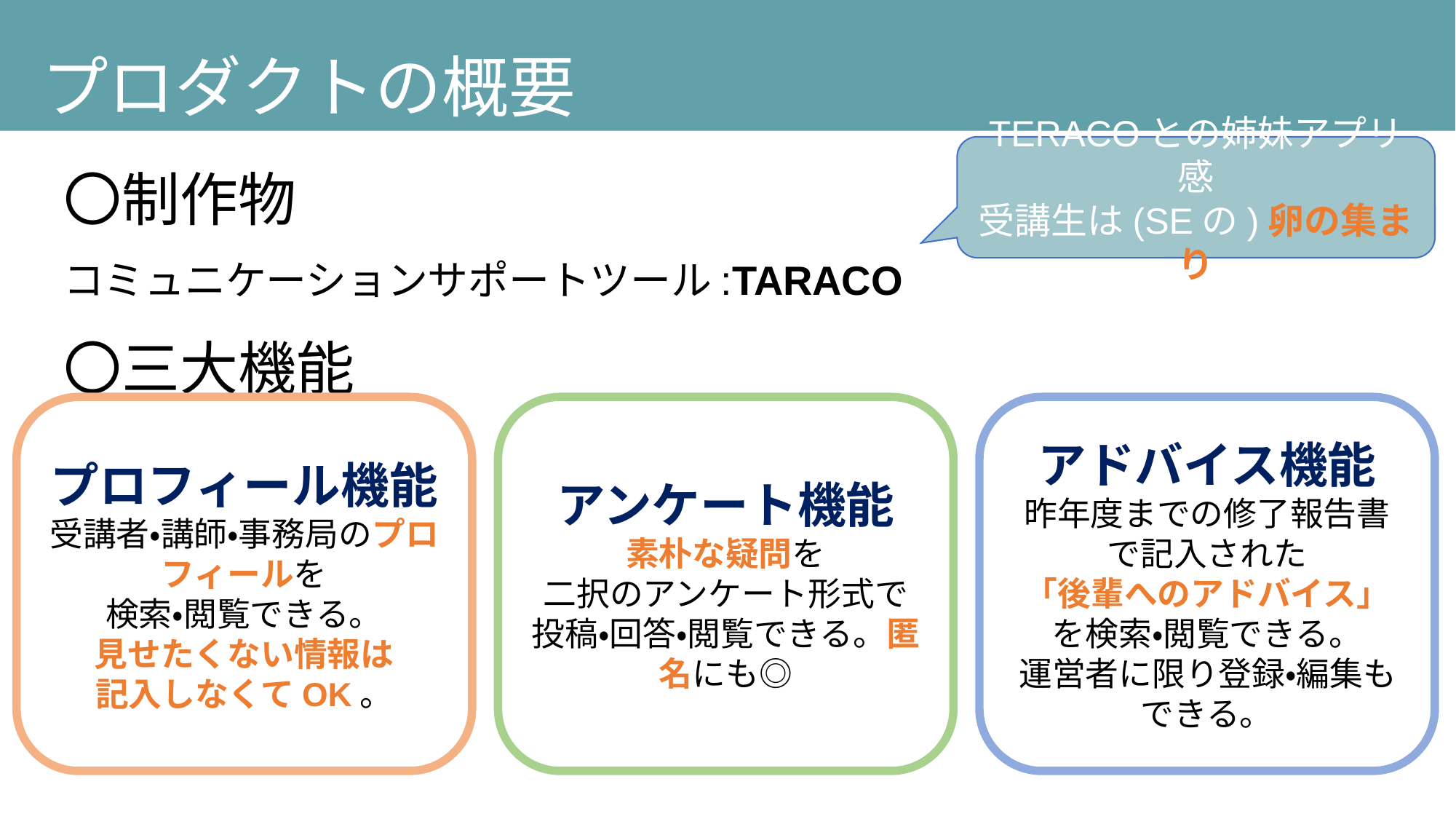

プロダクトの概要
〇制作物
コミュニケーションサポートツール:TARACO
〇三大機能
TERACOとの姉妹アプリ感
受講生は(SEの)卵の集まり
プロフィール機能
受講者・講師・事務局のプロフィールを
検索・閲覧できる。
見せたくない情報は
記入しなくてOK。
アンケート機能
素朴な疑問を
二択のアンケート形式で投稿・回答・閲覧できる。匿名にも◎
アドバイス機能
昨年度までの修了報告書で記入された
「後輩へのアドバイス」を検索・閲覧できる。
運営者に限り登録・編集もできる。